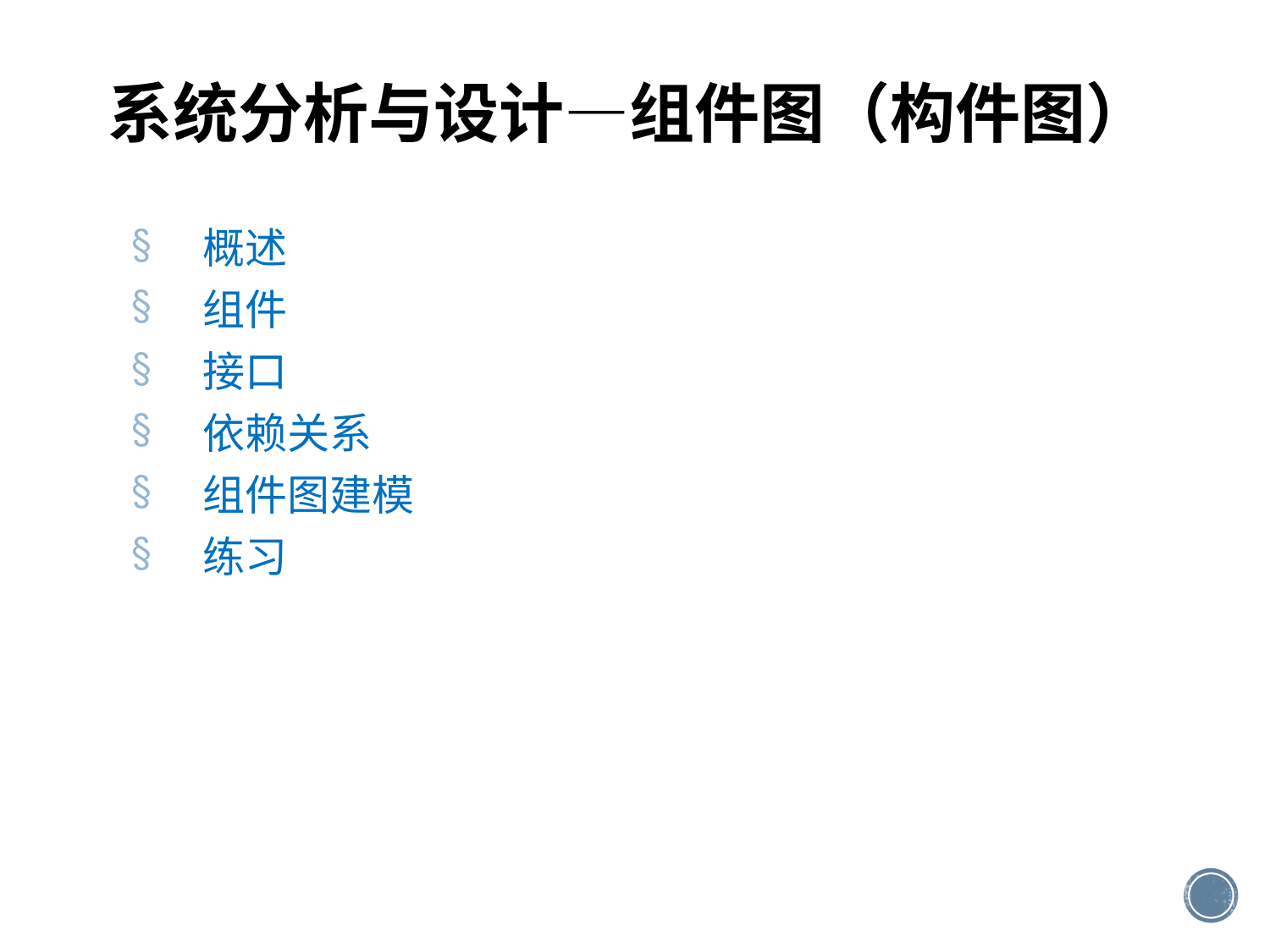

# 系统分析与设计—组件图（构件图）
概述
组件
接口
依赖关系
组件图建模
练习